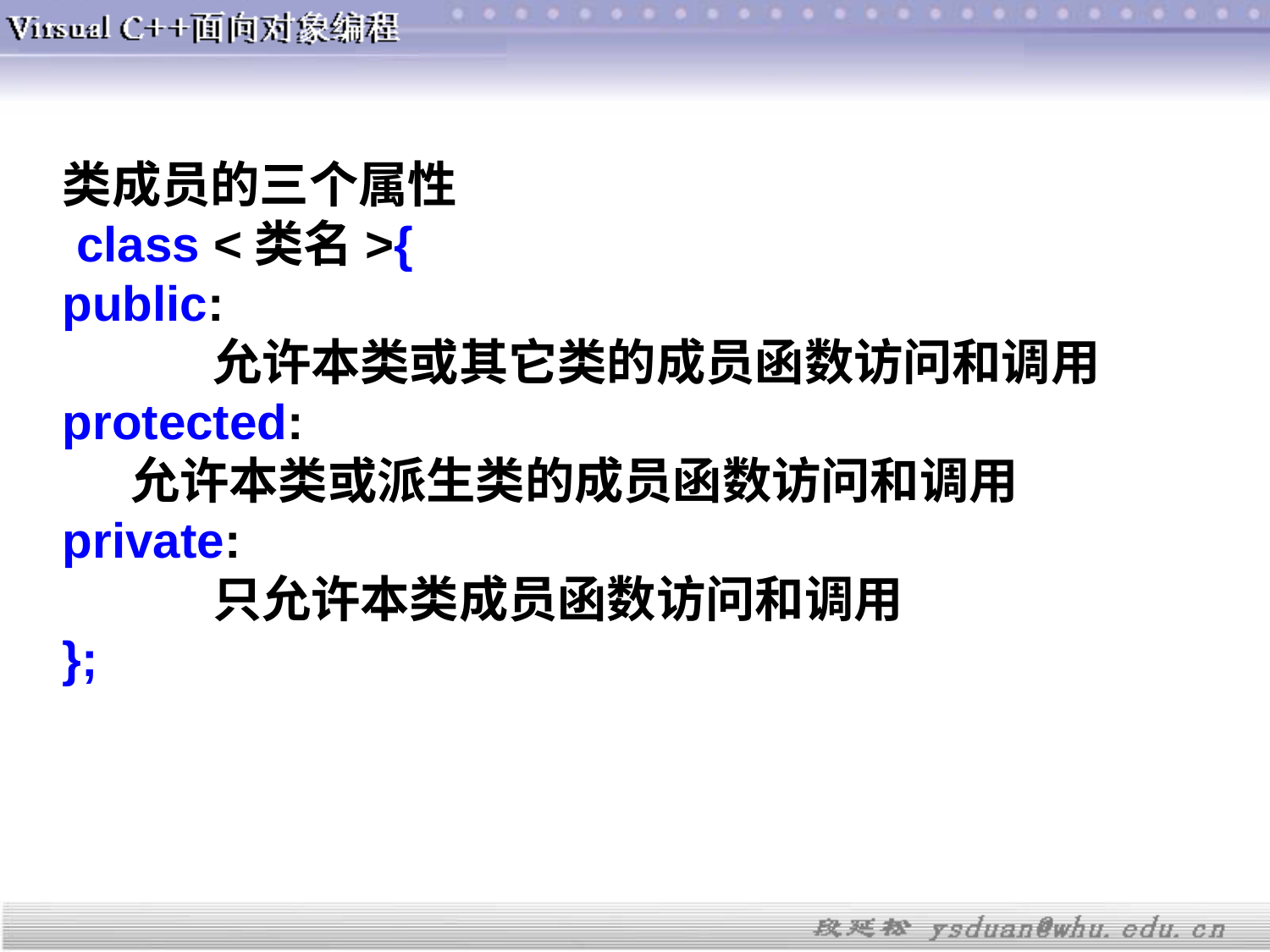

类成员的三个属性
 class <类名>{
public:
	 允许本类或其它类的成员函数访问和调用
protected:
     允许本类或派生类的成员函数访问和调用
private:
	 只允许本类成员函数访问和调用
};